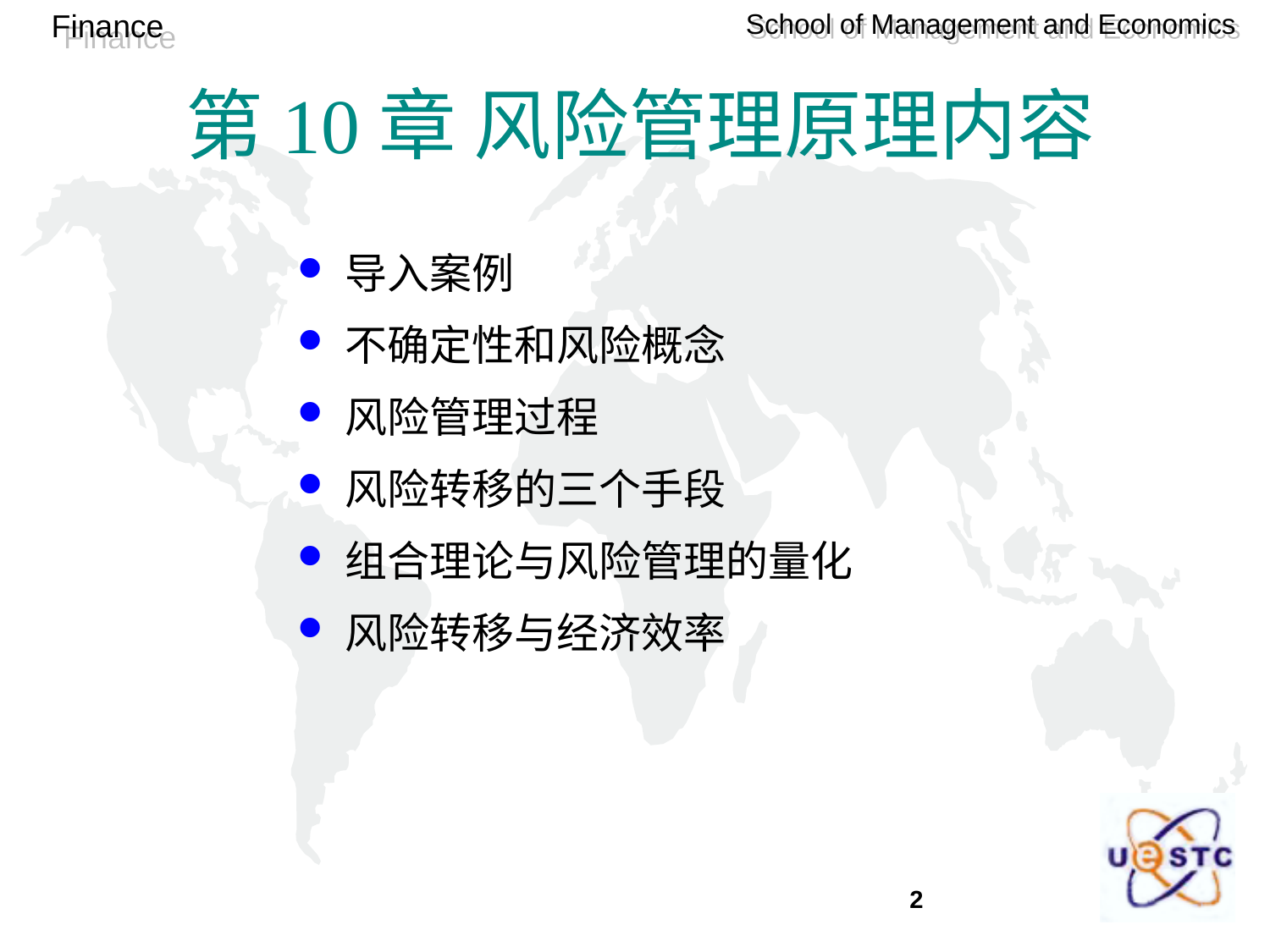

# 第10章 风险管理原理内容
导入案例
不确定性和风险概念
风险管理过程
风险转移的三个手段
组合理论与风险管理的量化
风险转移与经济效率